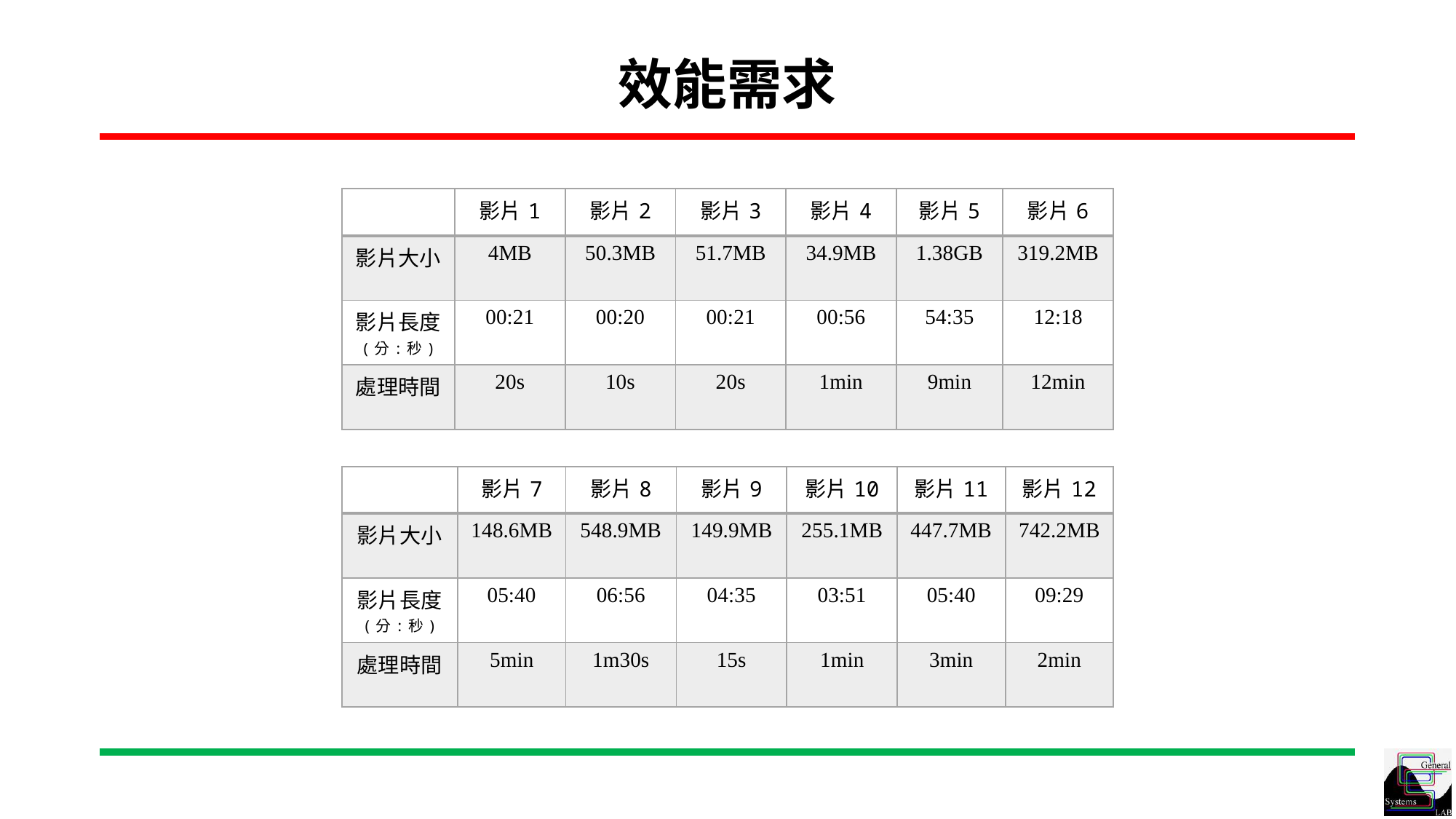

# 效能需求
|  | 影片1 | 影片2 | 影片3 | 影片4 | 影片5 | 影片6 |
| --- | --- | --- | --- | --- | --- | --- |
| 影片大小 | 4MB | 50.3MB | 51.7MB | 34.9MB | 1.38GB | 319.2MB |
| 影片長度 (分:秒) | 00:21 | 00:20 | 00:21 | 00:56 | 54:35 | 12:18 |
| 處理時間 | 20s | 10s | 20s | 1min | 9min | 12min |
|  | 影片7 | 影片8 | 影片9 | 影片10 | 影片11 | 影片12 |
| --- | --- | --- | --- | --- | --- | --- |
| 影片大小 | 148.6MB | 548.9MB | 149.9MB | 255.1MB | 447.7MB | 742.2MB |
| 影片長度 (分:秒) | 05:40 | 06:56 | 04:35 | 03:51 | 05:40 | 09:29 |
| 處理時間 | 5min | 1m30s | 15s | 1min | 3min | 2min |